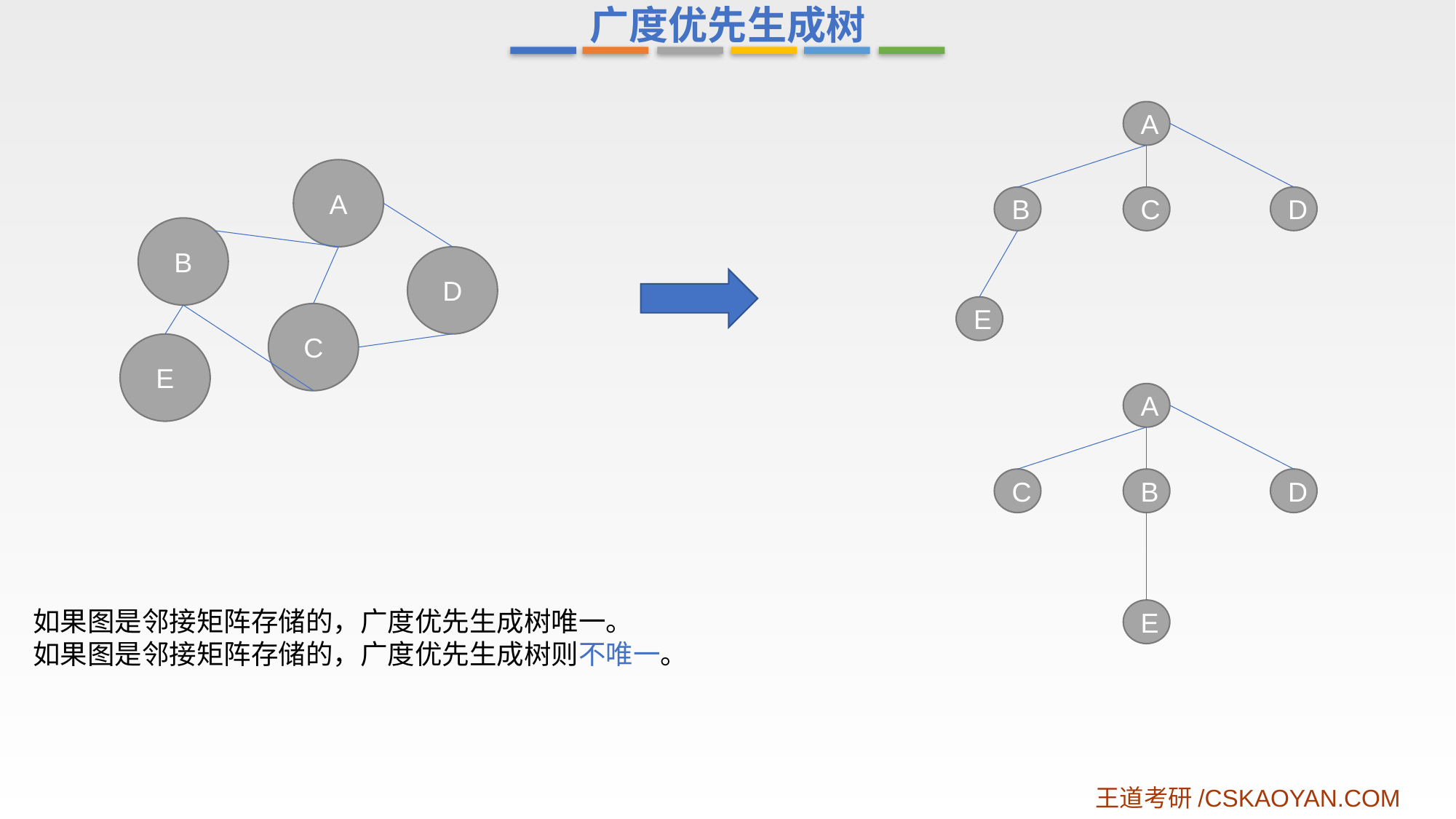

广度优先生成树

A
A
D
B
C
B
D

E
C
E
A
D
C
B
如果图是邻接矩阵存储的，广度优先生成树唯一。
如果图是邻接矩阵存储的，广度优先生成树则不唯一。
E
王道考研/CSKAOYAN.COM